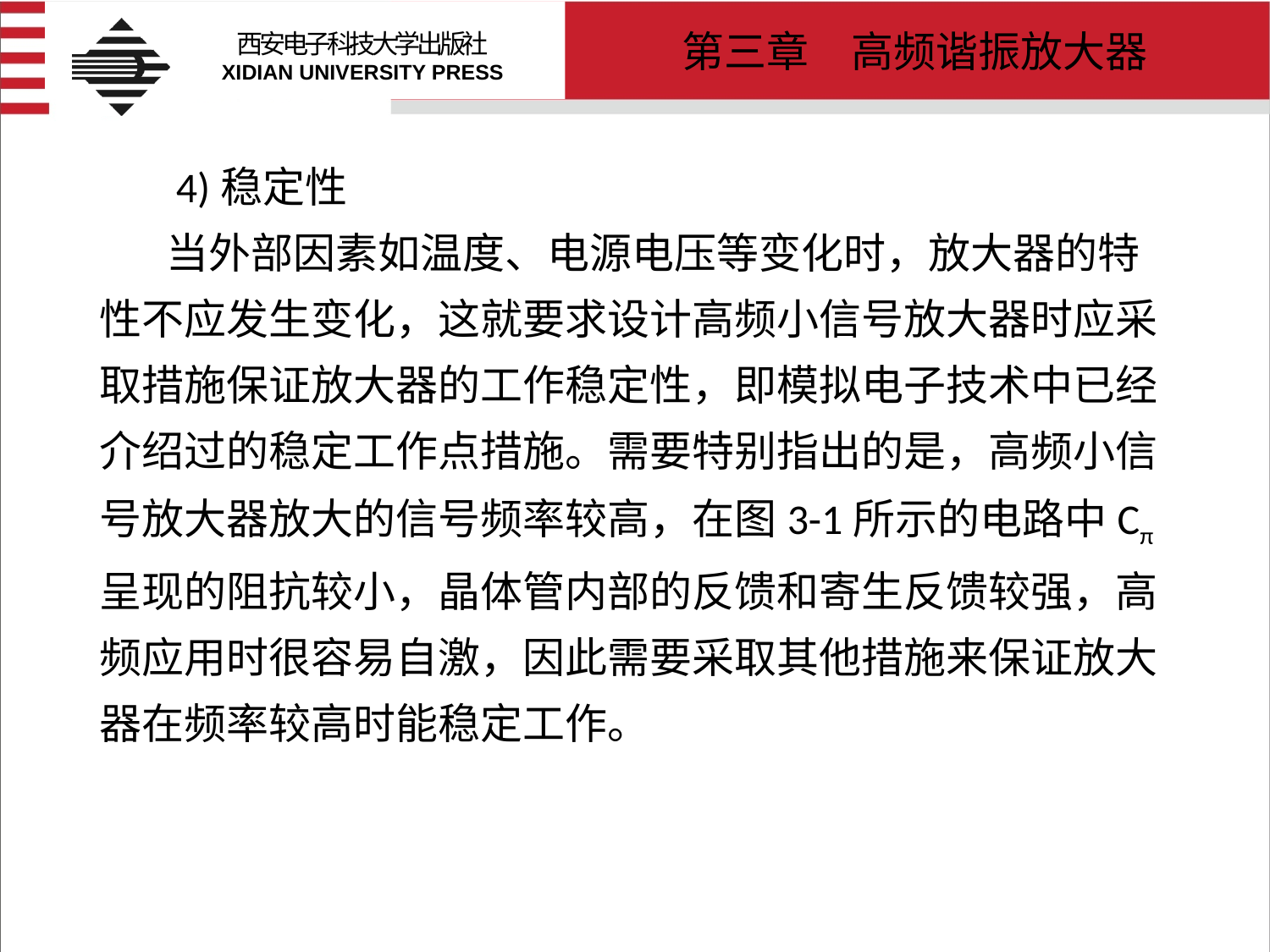

# 4)稳定性 当外部因素如温度、电源电压等变化时，放大器的特性不应发生变化，这就要求设计高频小信号放大器时应采取措施保证放大器的工作稳定性，即模拟电子技术中已经介绍过的稳定工作点措施。需要特别指出的是，高频小信号放大器放大的信号频率较高，在图3-1所示的电路中Cπ 呈现的阻抗较小，晶体管内部的反馈和寄生反馈较强，高频应用时很容易自激，因此需要采取其他措施来保证放大器在频率较高时能稳定工作。